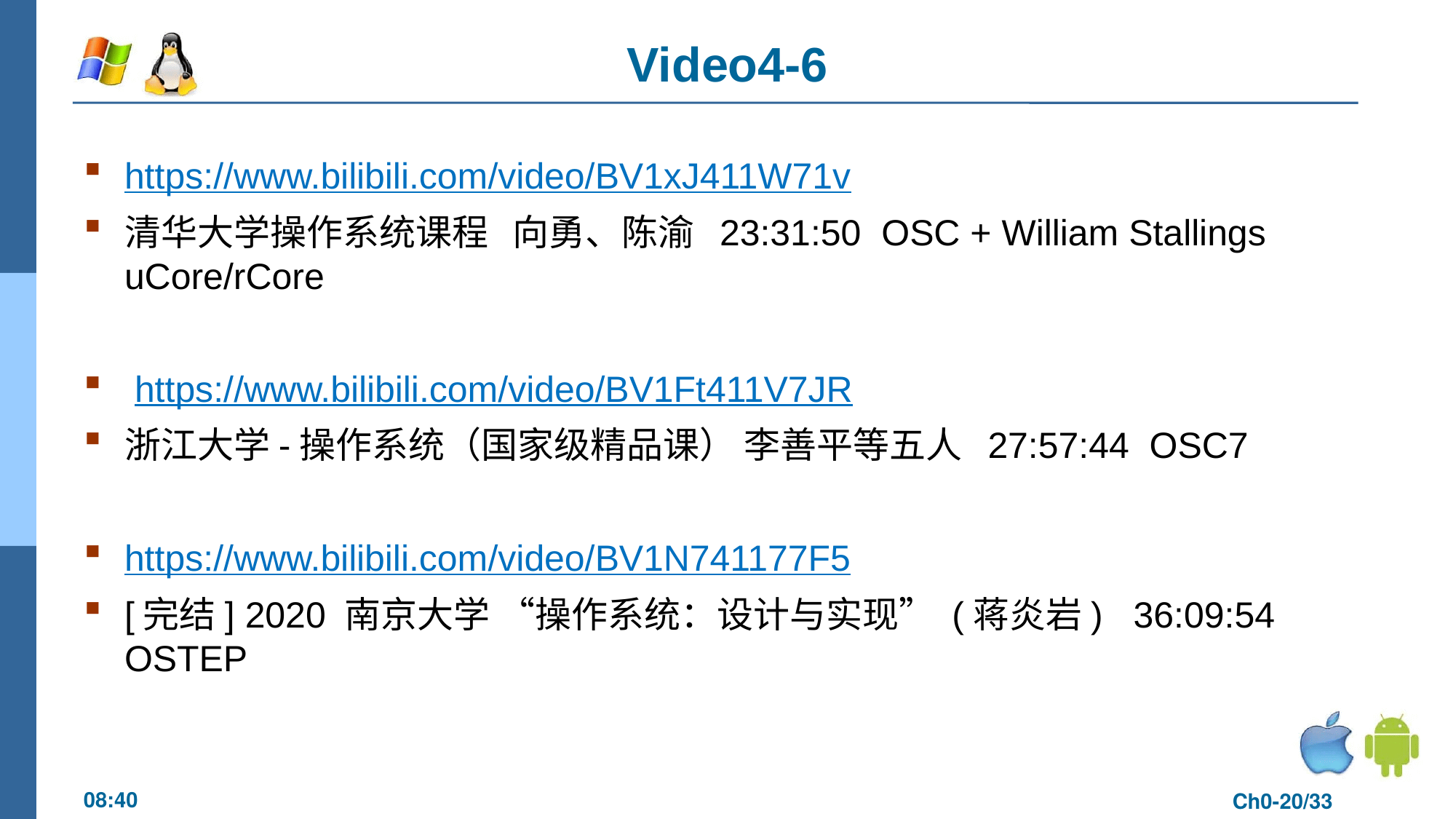

# Video4-6
https://www.bilibili.com/video/BV1xJ411W71v
清华大学操作系统课程   向勇、陈渝  23:31:50  OSC + William Stallings   uCore/rCore

 https://www.bilibili.com/video/BV1Ft411V7JR
浙江大学-操作系统（国家级精品课） 李善平等五人  27:57:44  OSC7

https://www.bilibili.com/video/BV1N741177F5
[完结] 2020 南京大学 “操作系统：设计与实现” (蒋炎岩)   36:09:54   OSTEP